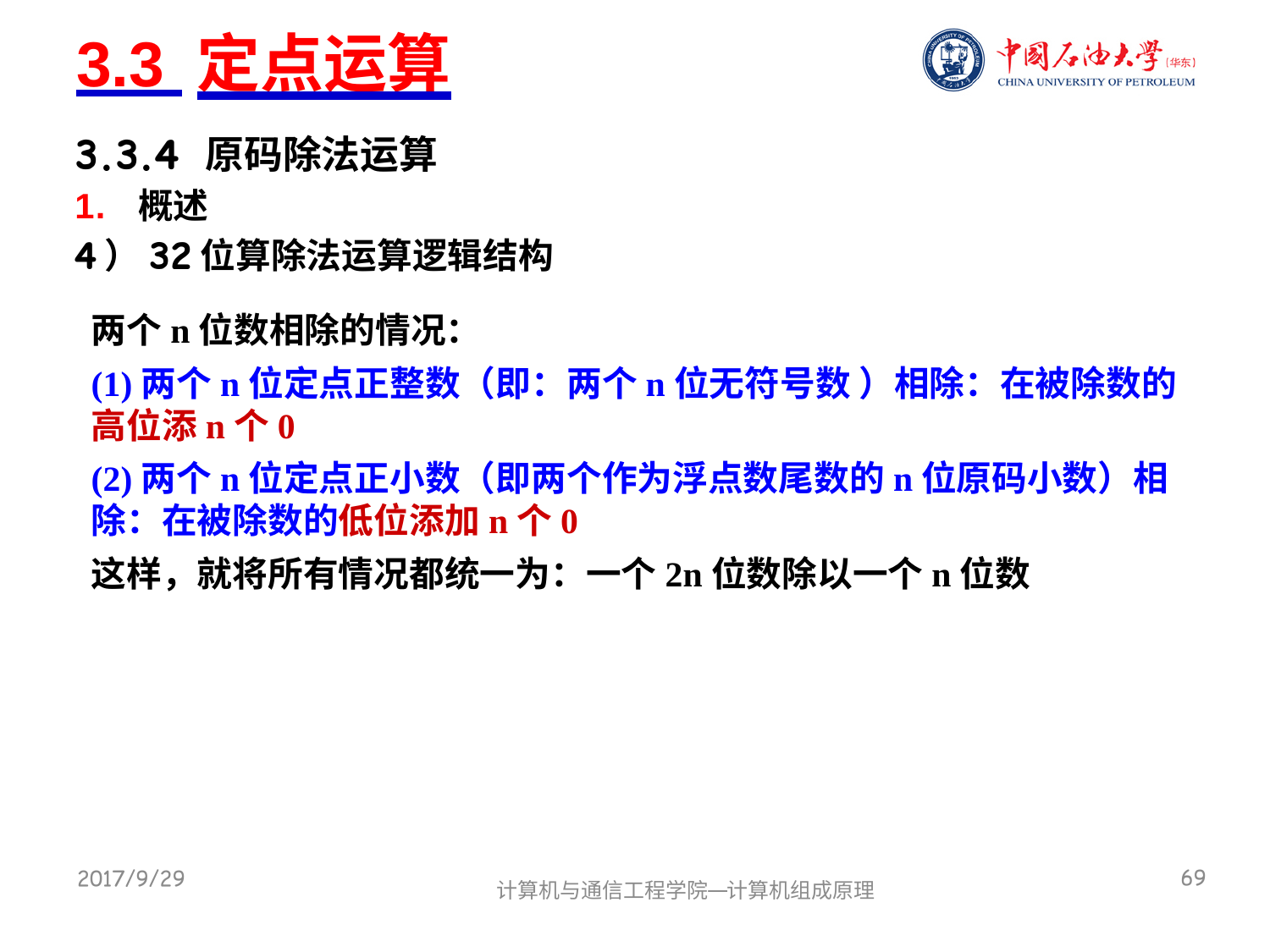

# 3.3 定点运算
3.3.4 原码除法运算
概述
4）32位算除法运算逻辑结构
两个n位数相除的情况：
(1)两个n位定点正整数（即：两个n位无符号数 ）相除：在被除数的高位添n个0
(2)两个n位定点正小数（即两个作为浮点数尾数的n位原码小数）相除：在被除数的低位添加n个0
这样，就将所有情况都统一为：一个2n位数除以一个n位数
2017/9/29
69
计算机与通信工程学院—计算机组成原理